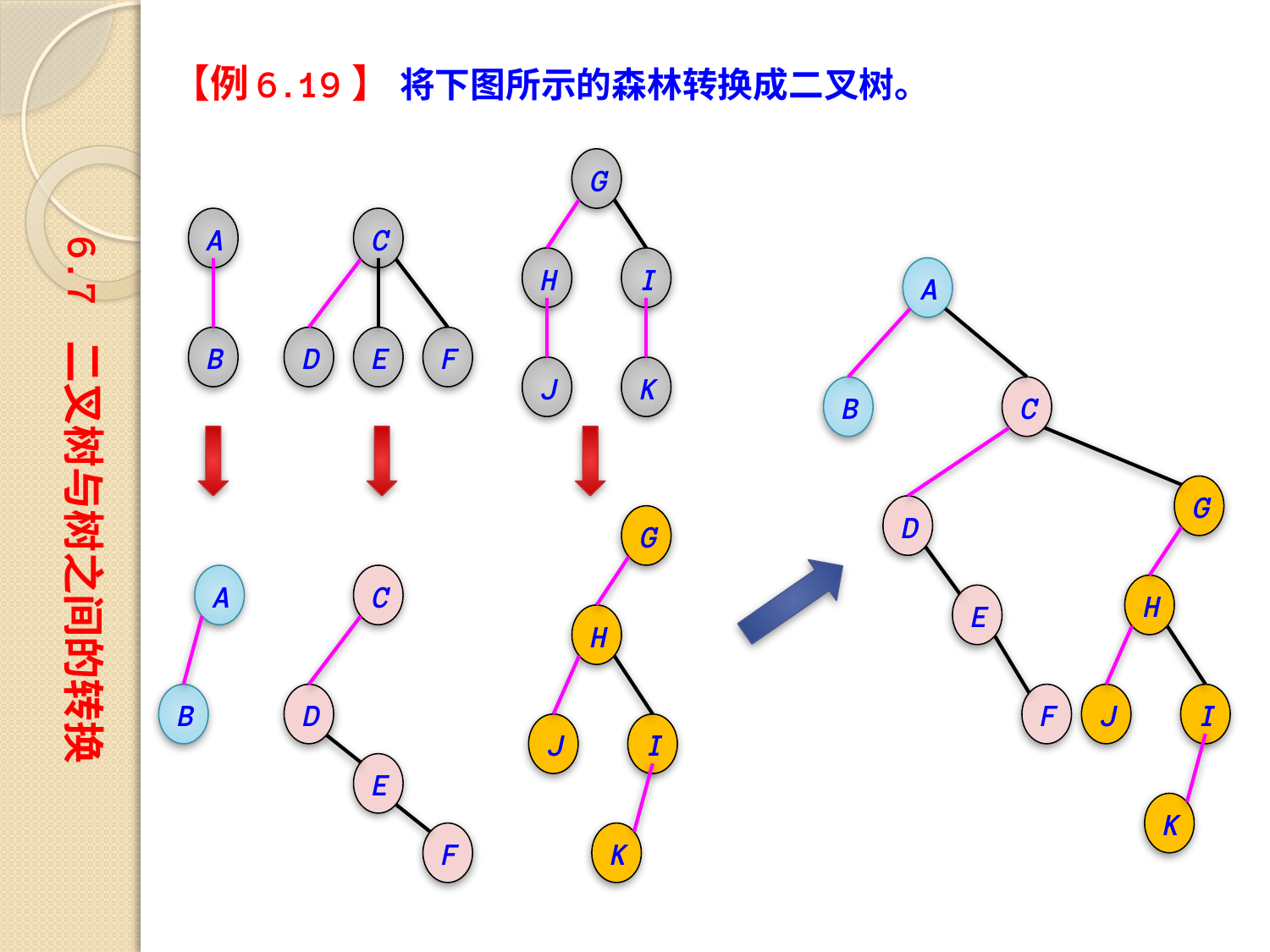

【例6.19】 将下图所示的森林转换成二叉树。
G
A
C
H
I
B
D
E
F
J
K
6.7 二叉树与树之间的转换
A
B
C
G
D

H
E
F
J
I
K

A
B

C
D
E
F

G
H
J
I
K